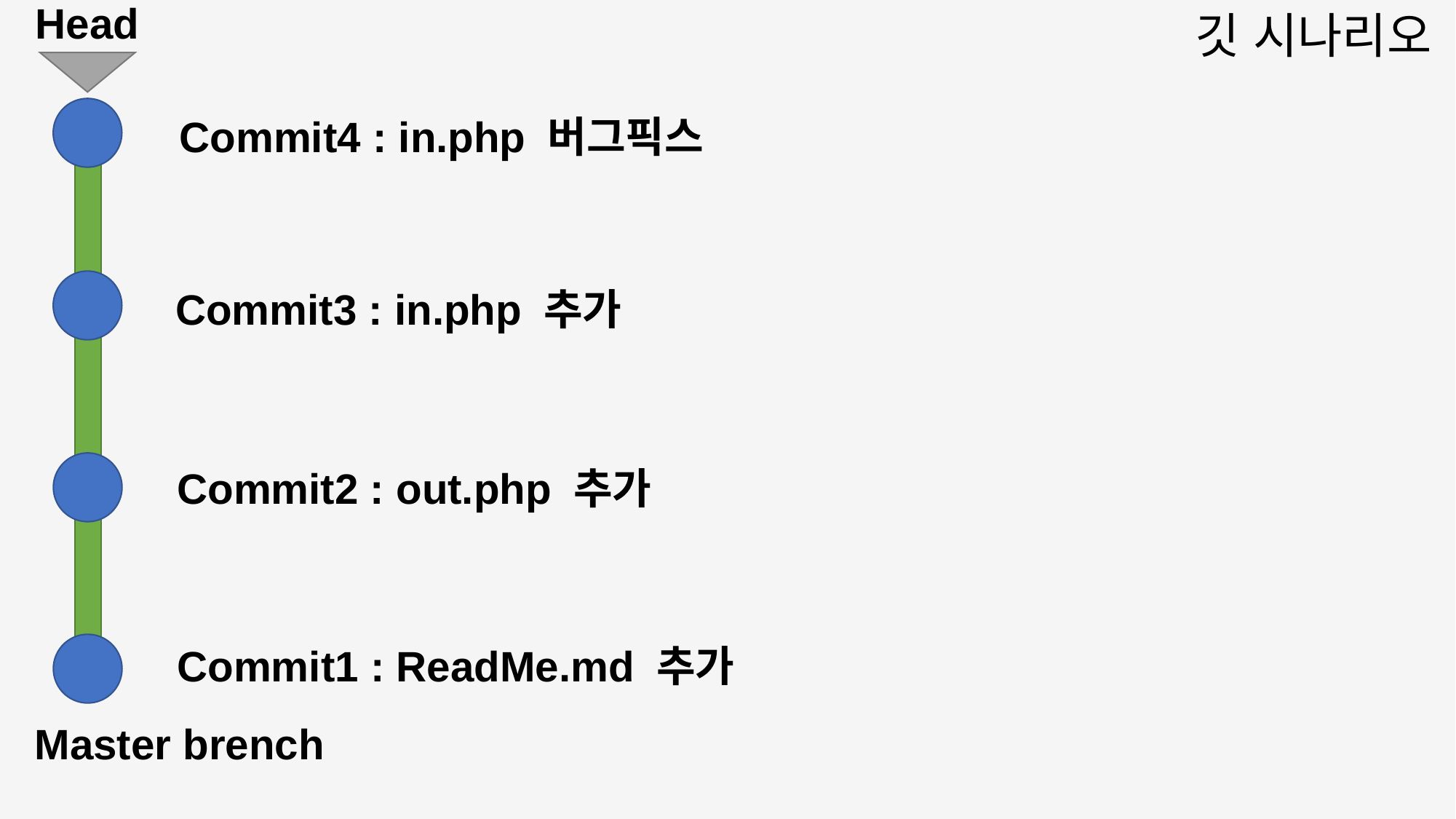

깃 시나리오
Head

Commit4 : in.php 버그픽스

Commit3 : in.php 추가

Commit2 : out.php 추가
Commit1 : ReadMe.md 추가

Master brench